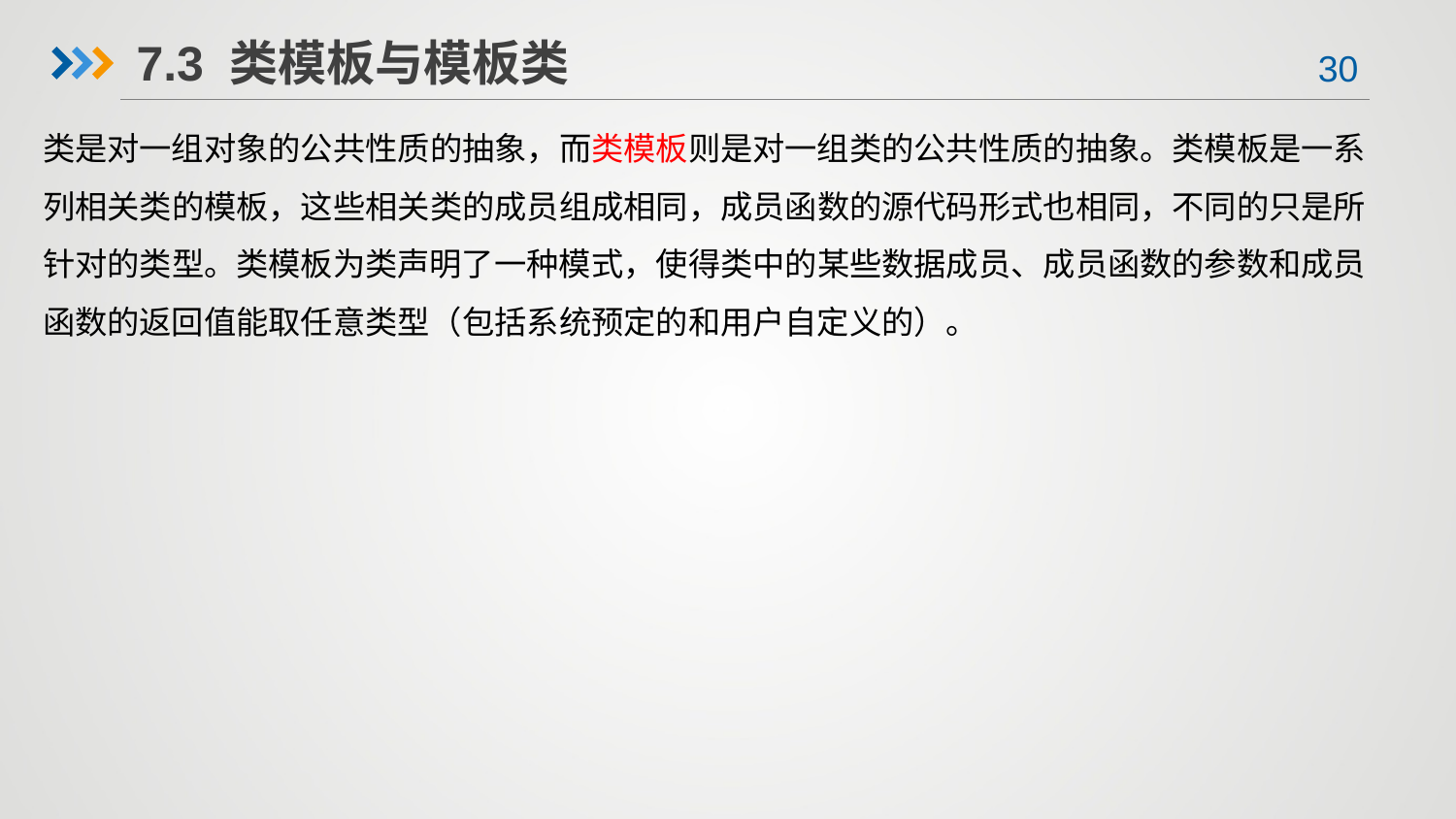

7.3 类模板与模板类
类是对一组对象的公共性质的抽象，而类模板则是对一组类的公共性质的抽象。类模板是一系列相关类的模板，这些相关类的成员组成相同，成员函数的源代码形式也相同，不同的只是所针对的类型。类模板为类声明了一种模式，使得类中的某些数据成员、成员函数的参数和成员函数的返回值能取任意类型（包括系统预定的和用户自定义的）。